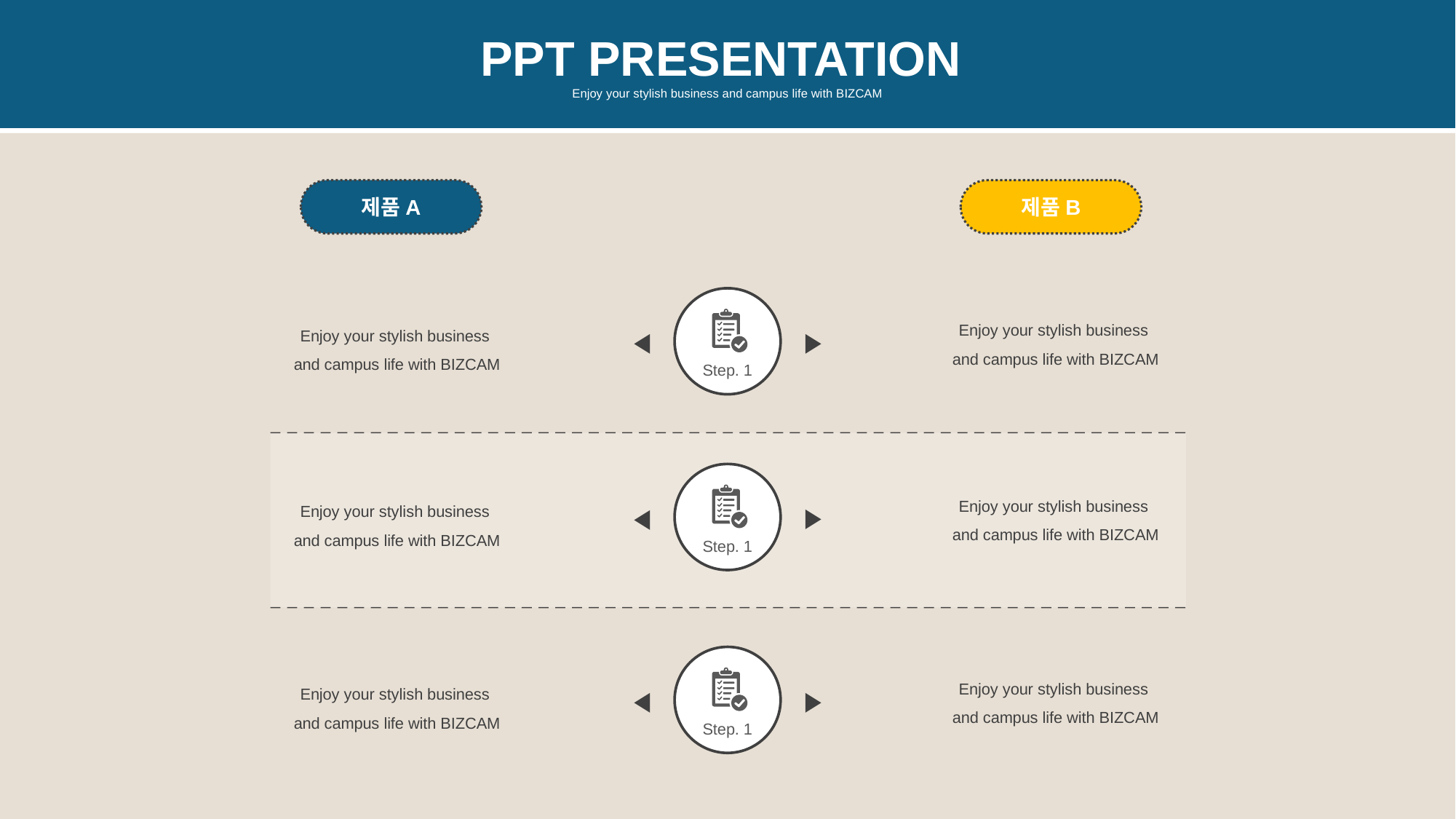

PPT PRESENTATION
Enjoy your stylish business and campus life with BIZCAM
제품A
제품B

Enjoy your stylish business
and campus life with BIZCAM

Enjoy your stylish business
and campus life with BIZCAM
▶
◀
Step. 1

Enjoy your stylish business
and campus life with BIZCAM

Enjoy your stylish business
and campus life with BIZCAM
▶
◀
Step. 1

Enjoy your stylish business
and campus life with BIZCAM

Enjoy your stylish business
and campus life with BIZCAM
▶
◀
Step. 1